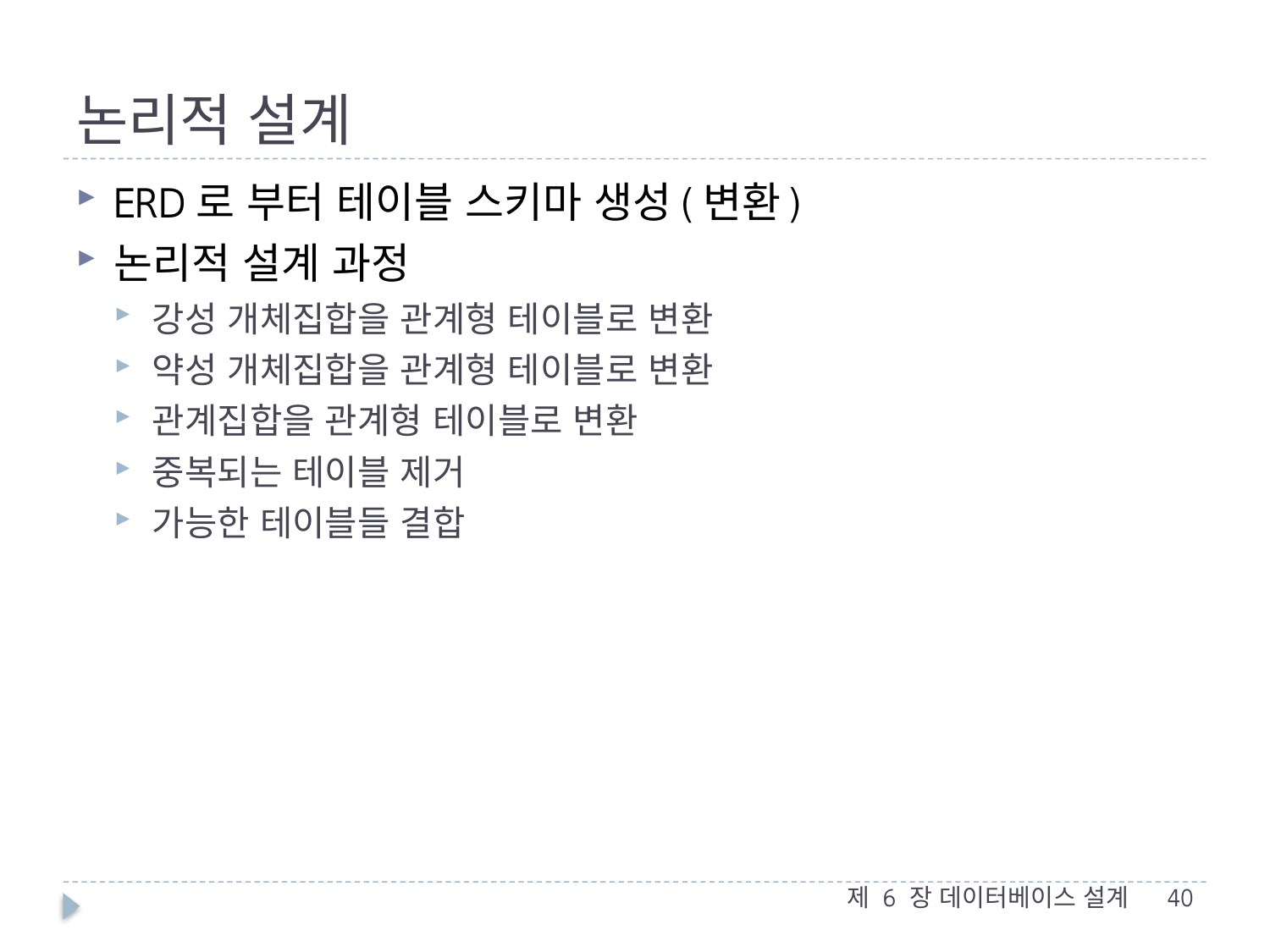

# 논리적 설계
ERD로 부터 테이블 스키마 생성(변환)
논리적 설계 과정
강성 개체집합을 관계형 테이블로 변환
약성 개체집합을 관계형 테이블로 변환
관계집합을 관계형 테이블로 변환
중복되는 테이블 제거
가능한 테이블들 결합
제 6 장 데이터베이스 설계
40